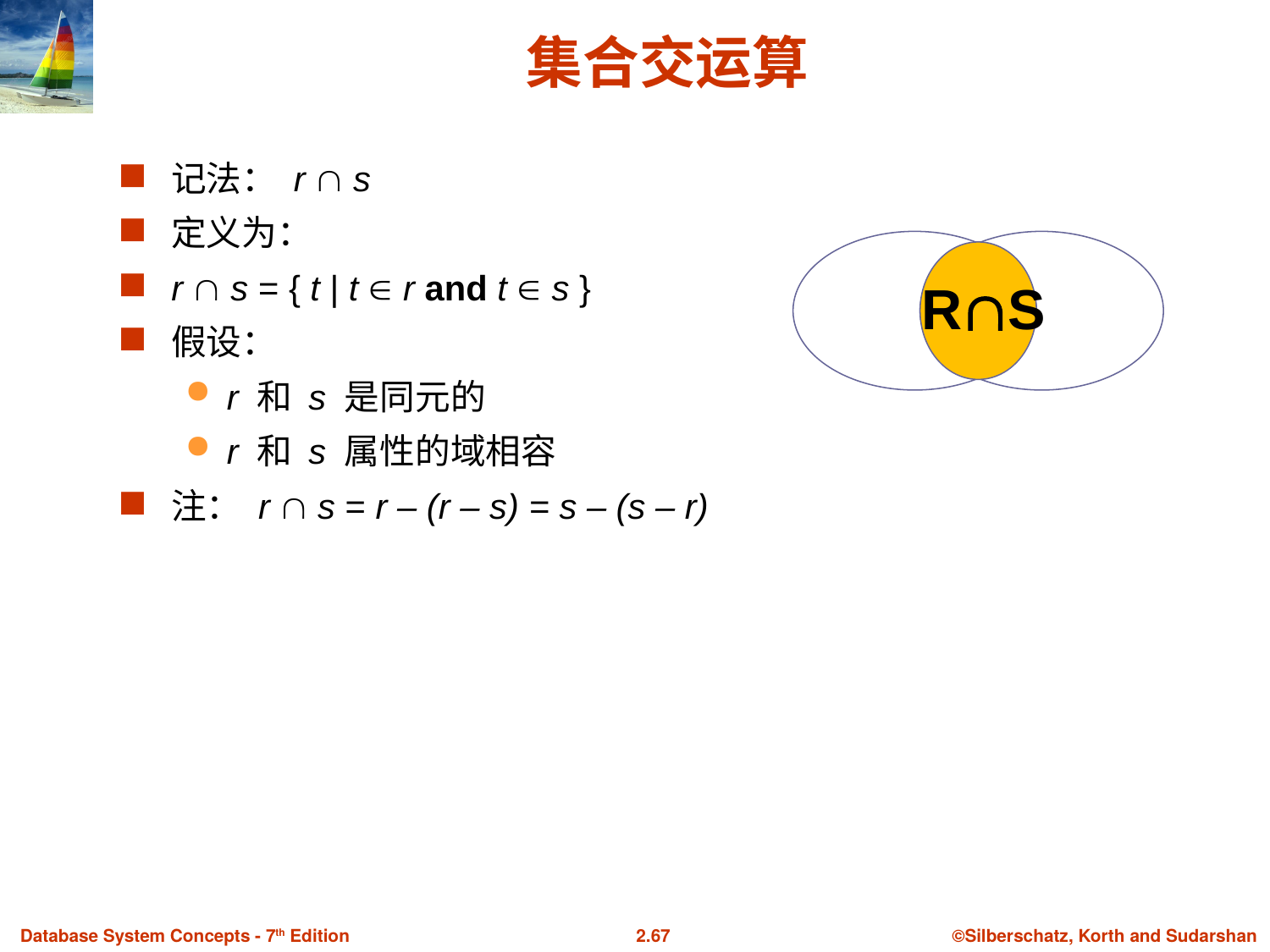

# 集合交运算
记法： r ∩ s
定义为：
r ∩ s = { t | t ∈ r and t ∈ s }
假设：
r 和 s 是同元的
r 和 s 属性的域相容
注： r ∩ s = r – (r – s) = s – (s – r)

R∩S